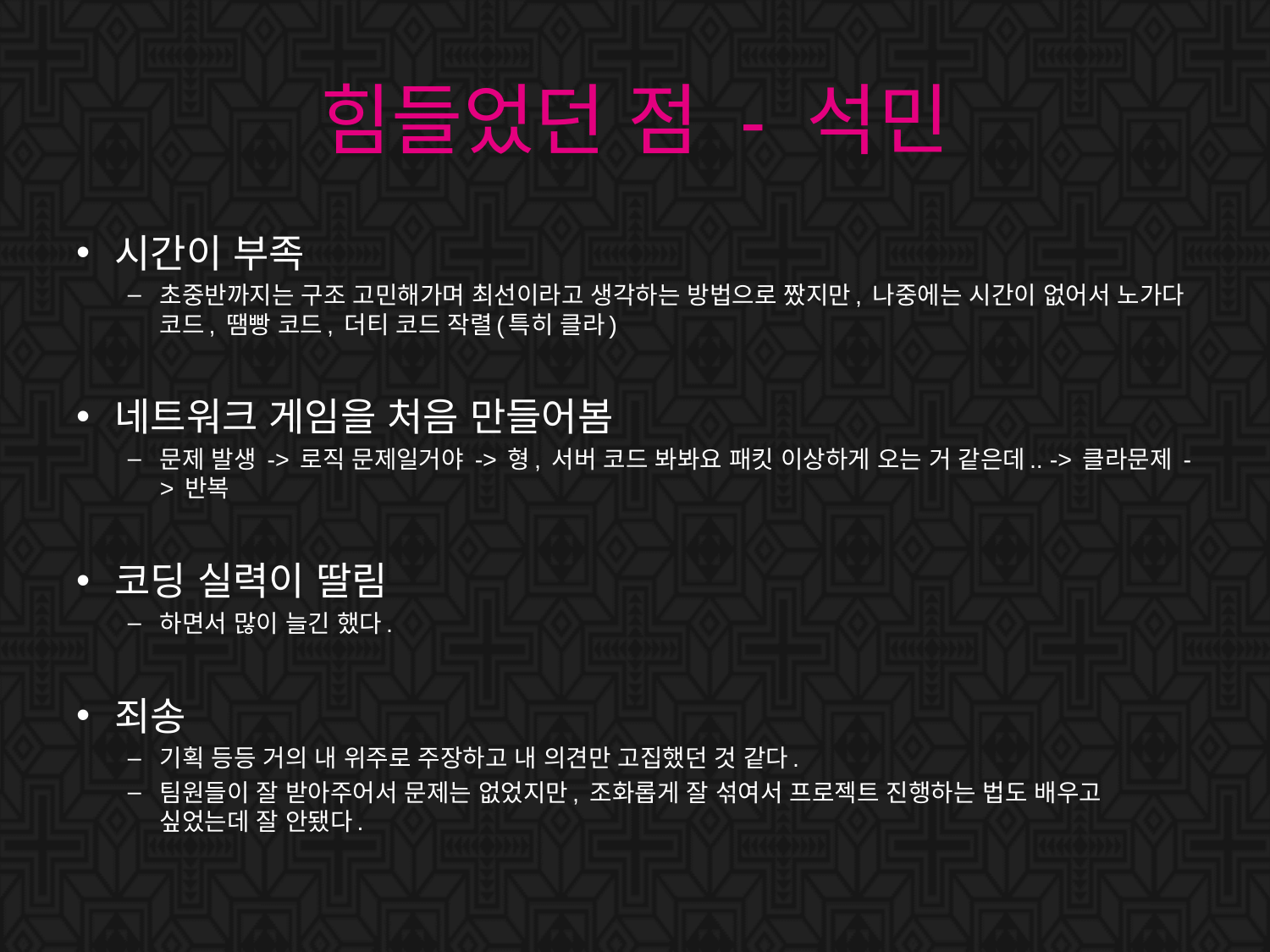

# 힘들었던 점 - 석민
시간이 부족
초중반까지는 구조 고민해가며 최선이라고 생각하는 방법으로 짰지만, 나중에는 시간이 없어서 노가다 코드, 땜빵 코드, 더티 코드 작렬(특히 클라)

네트워크 게임을 처음 만들어봄
문제 발생 -> 로직 문제일거야 -> 형, 서버 코드 봐봐요 패킷 이상하게 오는 거 같은데.. -> 클라문제 -> 반복

코딩 실력이 딸림
하면서 많이 늘긴 했다.

죄송
기획 등등 거의 내 위주로 주장하고 내 의견만 고집했던 것 같다.
팀원들이 잘 받아주어서 문제는 없었지만, 조화롭게 잘 섞여서 프로젝트 진행하는 법도 배우고 싶었는데 잘 안됐다.